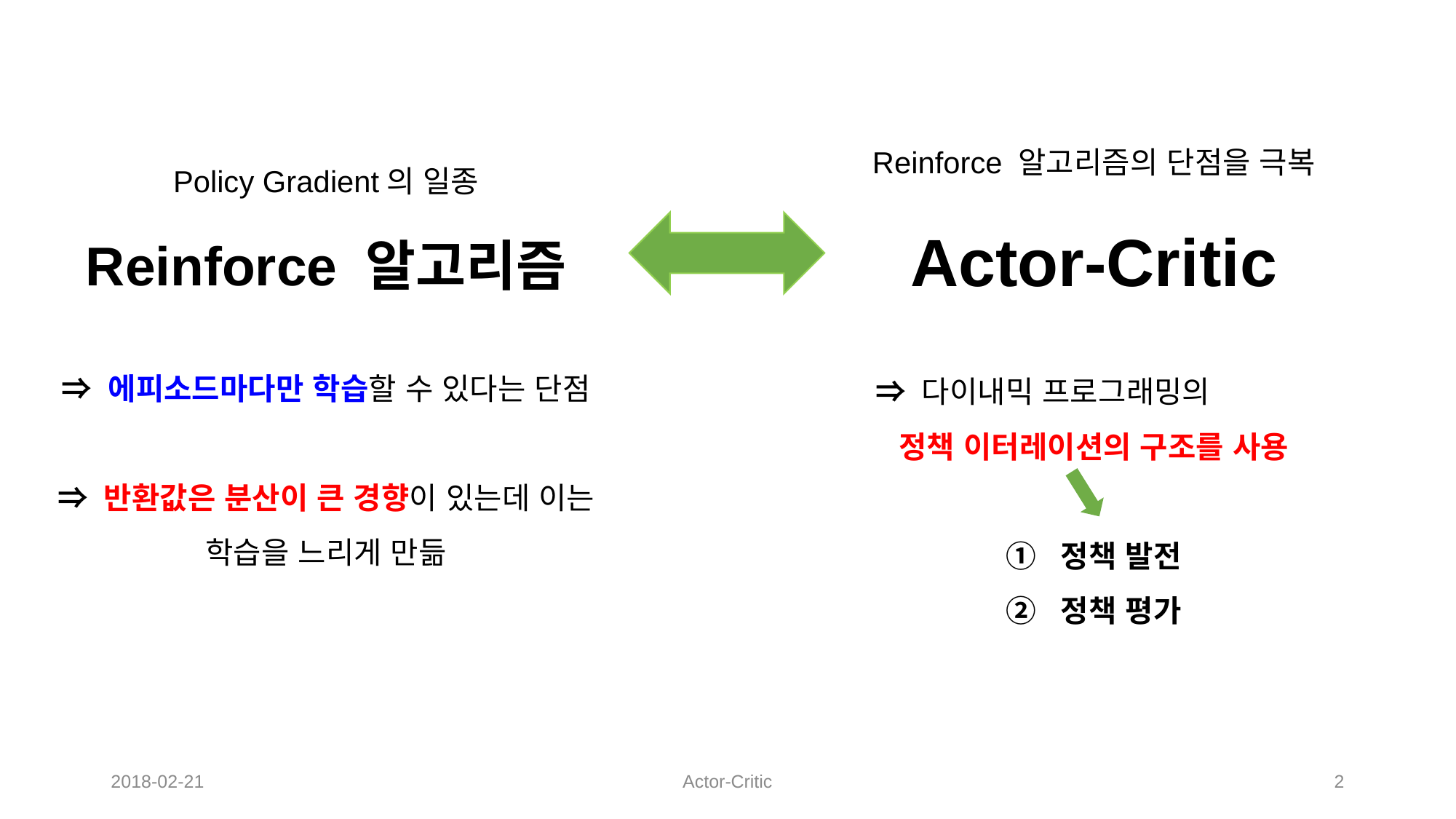

Reinforce 알고리즘의 단점을 극복
Actor-Critic

⇒ 다이내믹 프로그래밍의
정책 이터레이션의 구조를 사용

정책 발전
정책 평가

Policy Gradient의 일종
Reinforce 알고리즘

⇒ 에피소드마다만 학습할 수 있다는 단점

⇒ 반환값은 분산이 큰 경향이 있는데 이는 학습을 느리게 만듦

2018-02-21
Actor-Critic
2